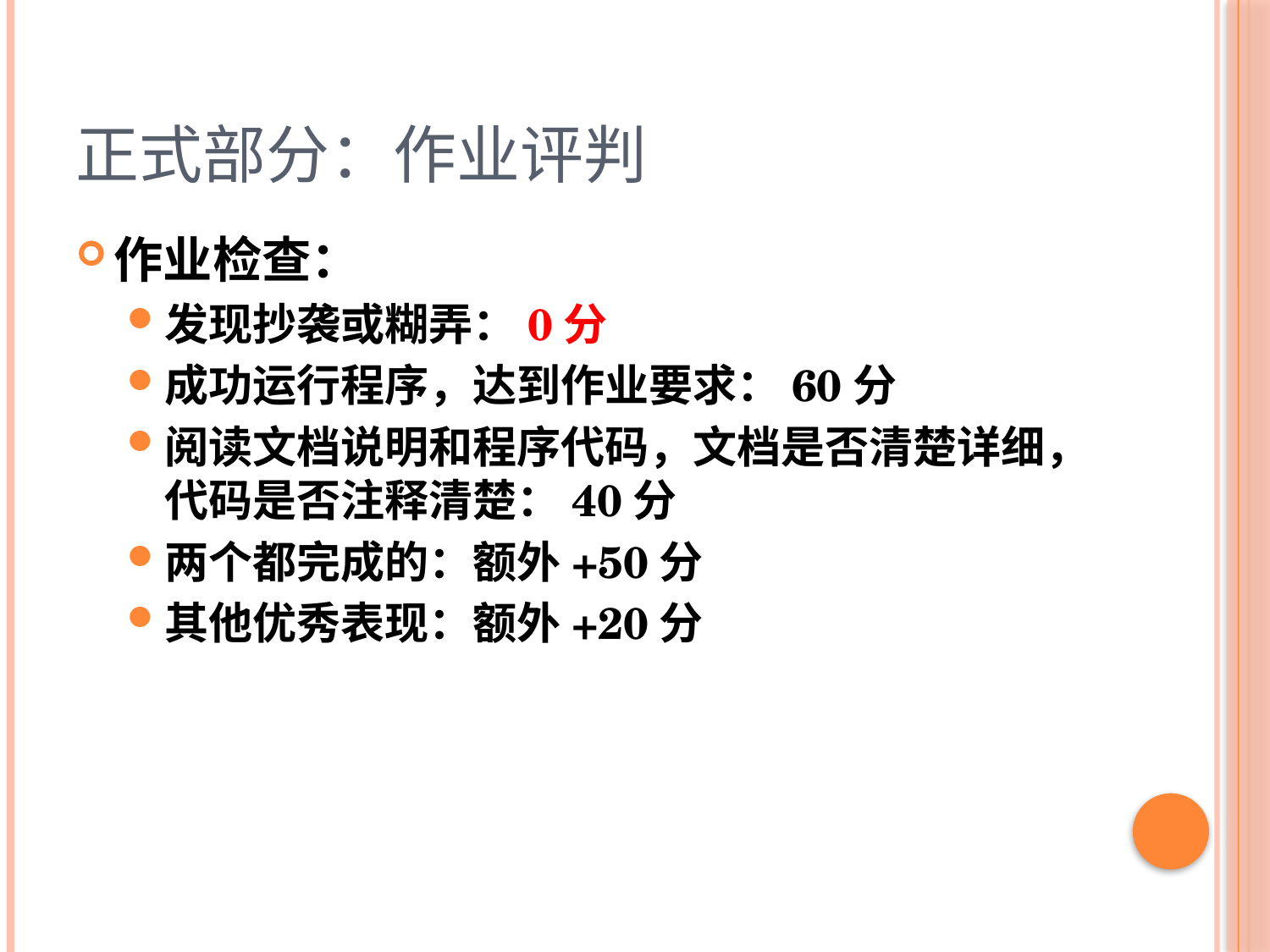

# 正式部分：作业评判
作业检查：
发现抄袭或糊弄：0分
成功运行程序，达到作业要求：60分
阅读文档说明和程序代码，文档是否清楚详细，代码是否注释清楚：40分
两个都完成的：额外+50分
其他优秀表现：额外+20分